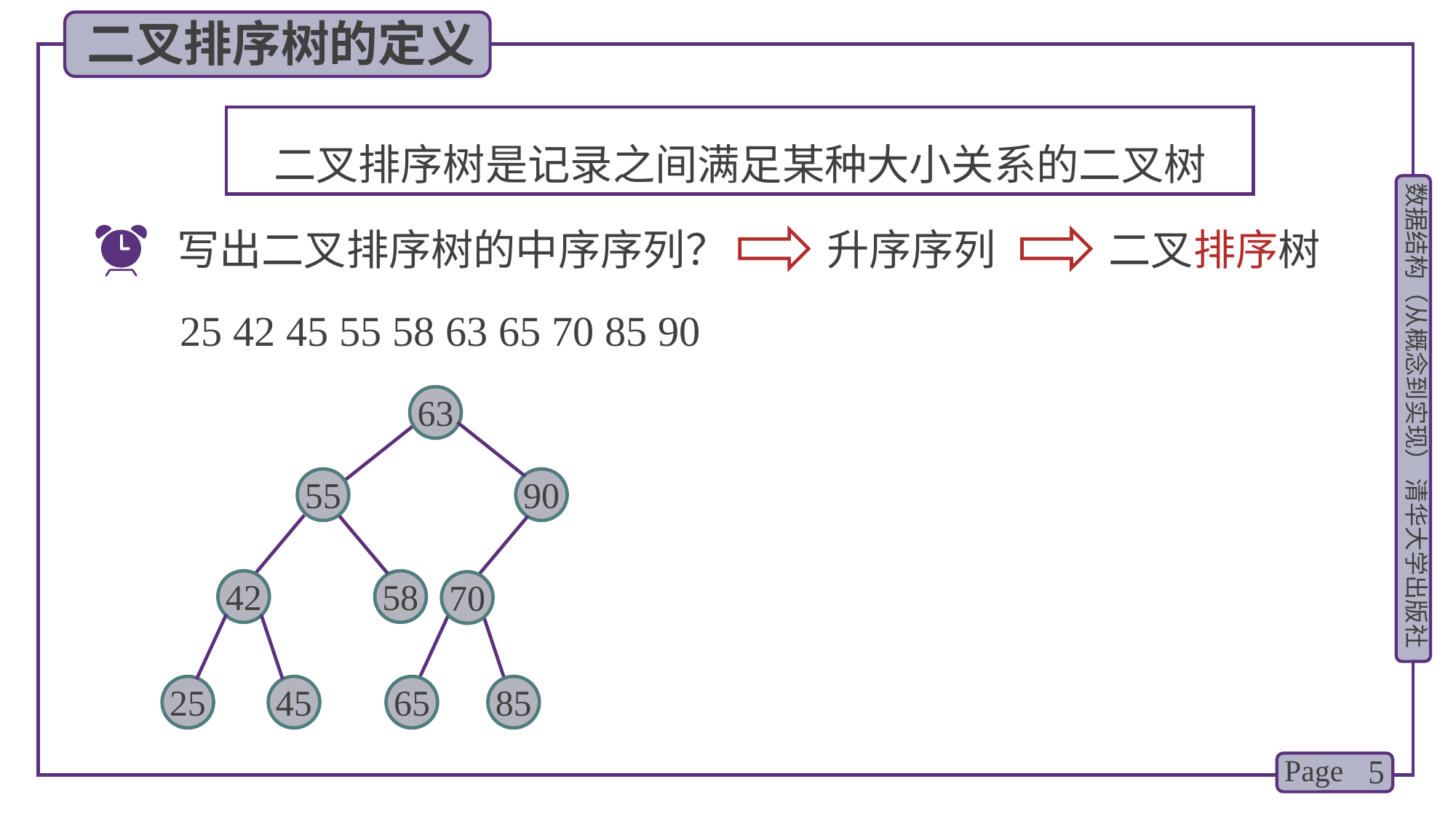

二叉排序树的定义

二叉排序树是记录之间满足某种大小关系的二叉树
写出二叉排序树的中序序列？

升序序列

二叉排序树

25 42 45 55 58 63 65 70 85 90
63

55
90

42
58
70

25
45
65
85